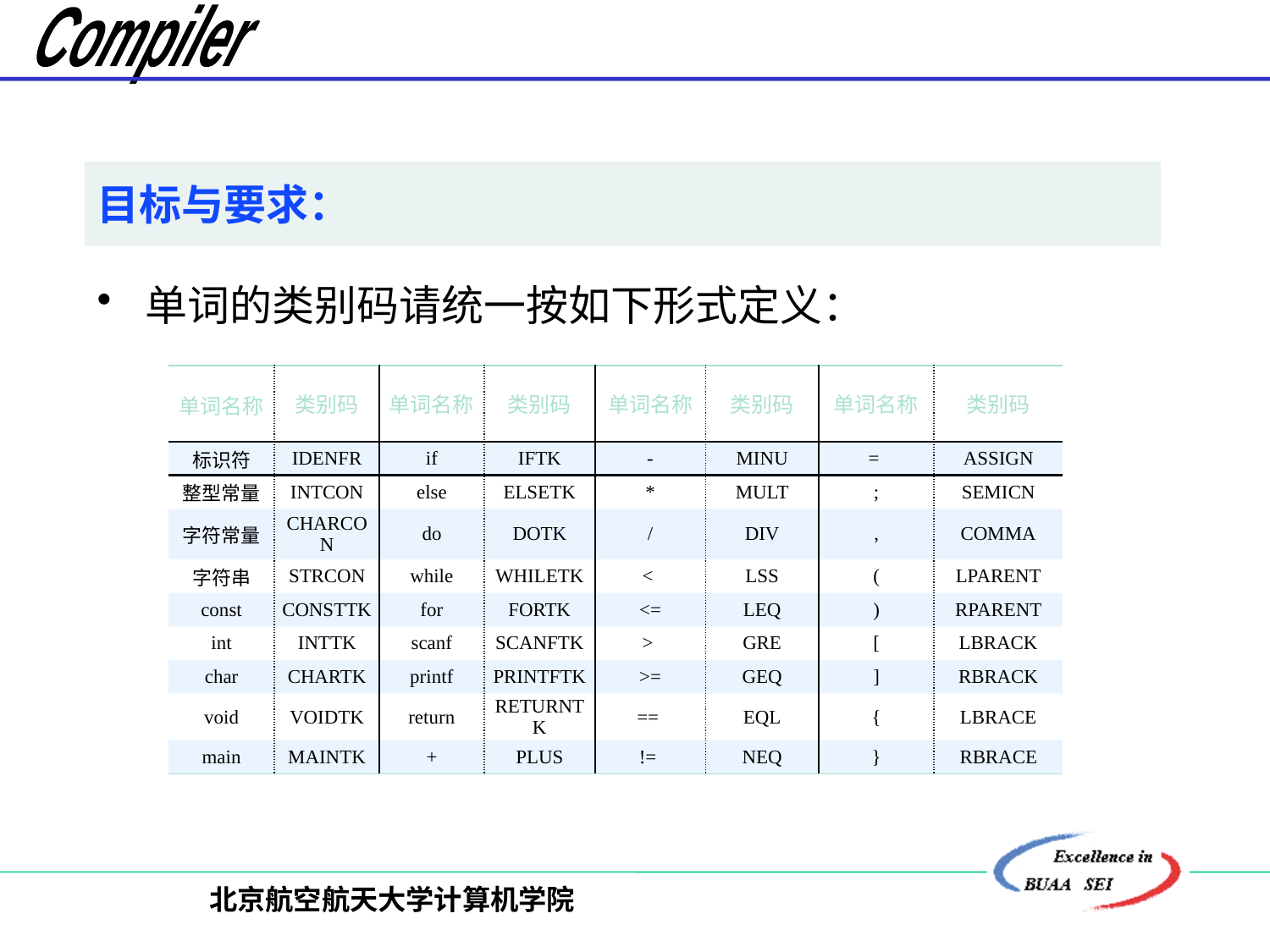

目标与要求：
单词的类别码请统一按如下形式定义：
| 单词名称 | 类别码 | 单词名称 | 类别码 | 单词名称 | 类别码 | 单词名称 | 类别码 |
| --- | --- | --- | --- | --- | --- | --- | --- |
| 标识符 | IDENFR | if | IFTK | - | MINU | = | ASSIGN |
| 整型常量 | INTCON | else | ELSETK | \* | MULT | ; | SEMICN |
| 字符常量 | CHARCON | do | DOTK | / | DIV | , | COMMA |
| 字符串 | STRCON | while | WHILETK | < | LSS | ( | LPARENT |
| const | CONSTTK | for | FORTK | <= | LEQ | ) | RPARENT |
| int | INTTK | scanf | SCANFTK | > | GRE | [ | LBRACK |
| char | CHARTK | printf | PRINTFTK | >= | GEQ | ] | RBRACK |
| void | VOIDTK | return | RETURNTK | == | EQL | { | LBRACE |
| main | MAINTK | + | PLUS | != | NEQ | } | RBRACE |